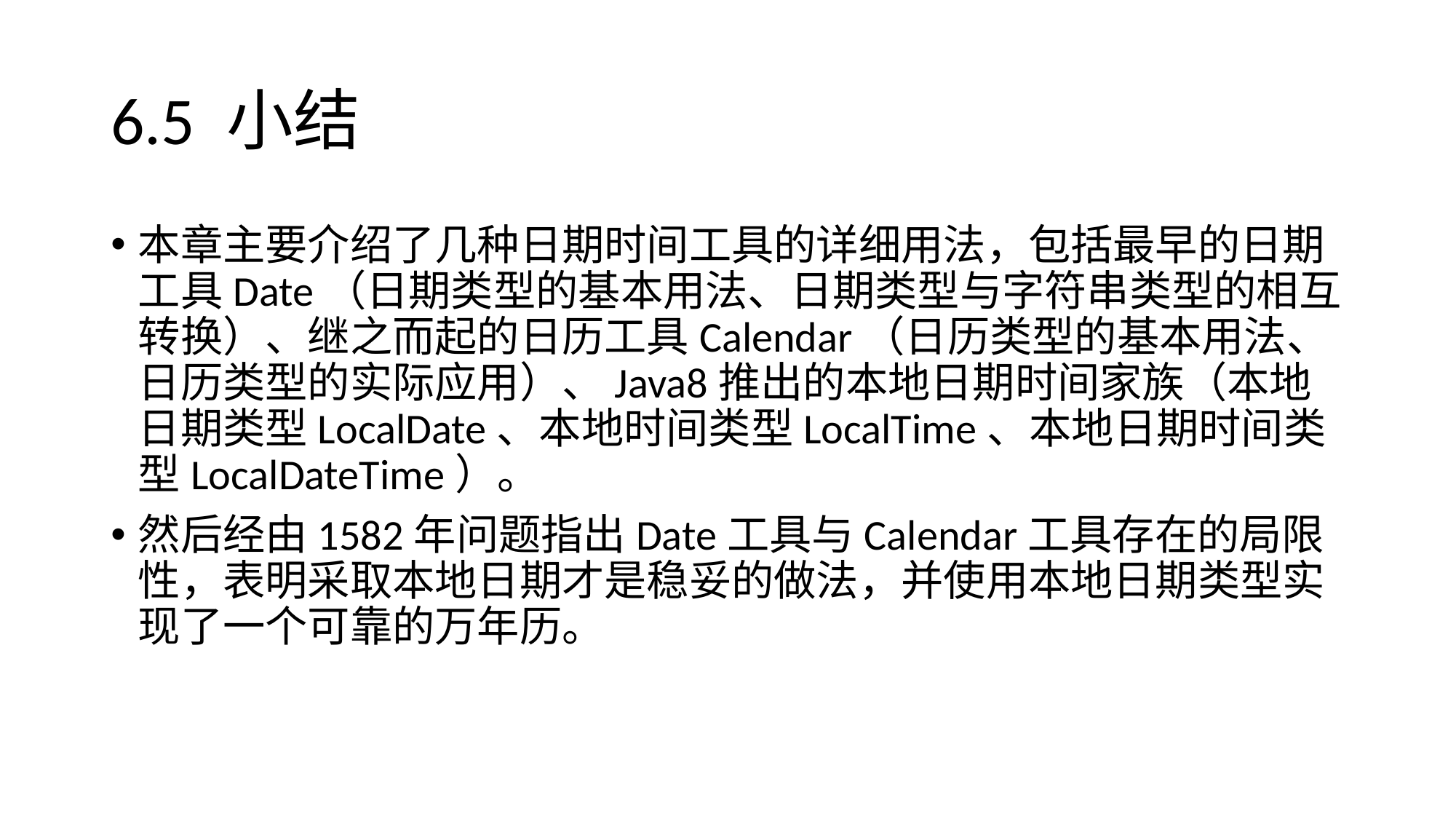

# 6.5 小结
本章主要介绍了几种日期时间工具的详细用法，包括最早的日期工具Date（日期类型的基本用法、日期类型与字符串类型的相互转换）、继之而起的日历工具Calendar（日历类型的基本用法、日历类型的实际应用）、Java8推出的本地日期时间家族（本地日期类型LocalDate、本地时间类型LocalTime、本地日期时间类型LocalDateTime）。
然后经由1582年问题指出Date工具与Calendar工具存在的局限性，表明采取本地日期才是稳妥的做法，并使用本地日期类型实现了一个可靠的万年历。